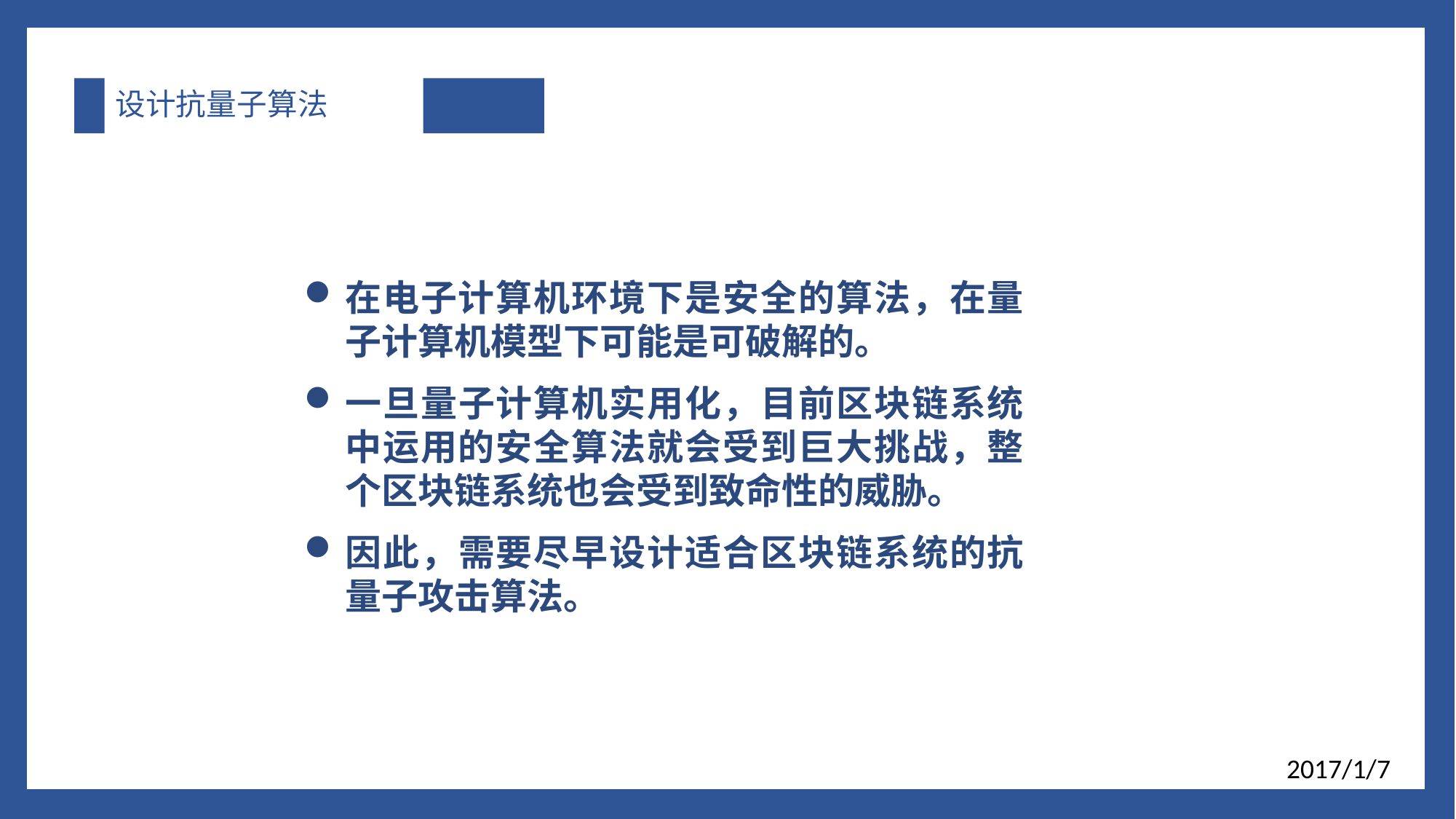

# 设计抗量子算法
在电子计算机环境下是安全的算法，在量子计算机模型下可能是可破解的。
一旦量子计算机实用化，目前区块链系统中运用的安全算法就会受到巨大挑战，整个区块链系统也会受到致命性的威胁。
因此，需要尽早设计适合区块链系统的抗量子攻击算法。
2017/1/7